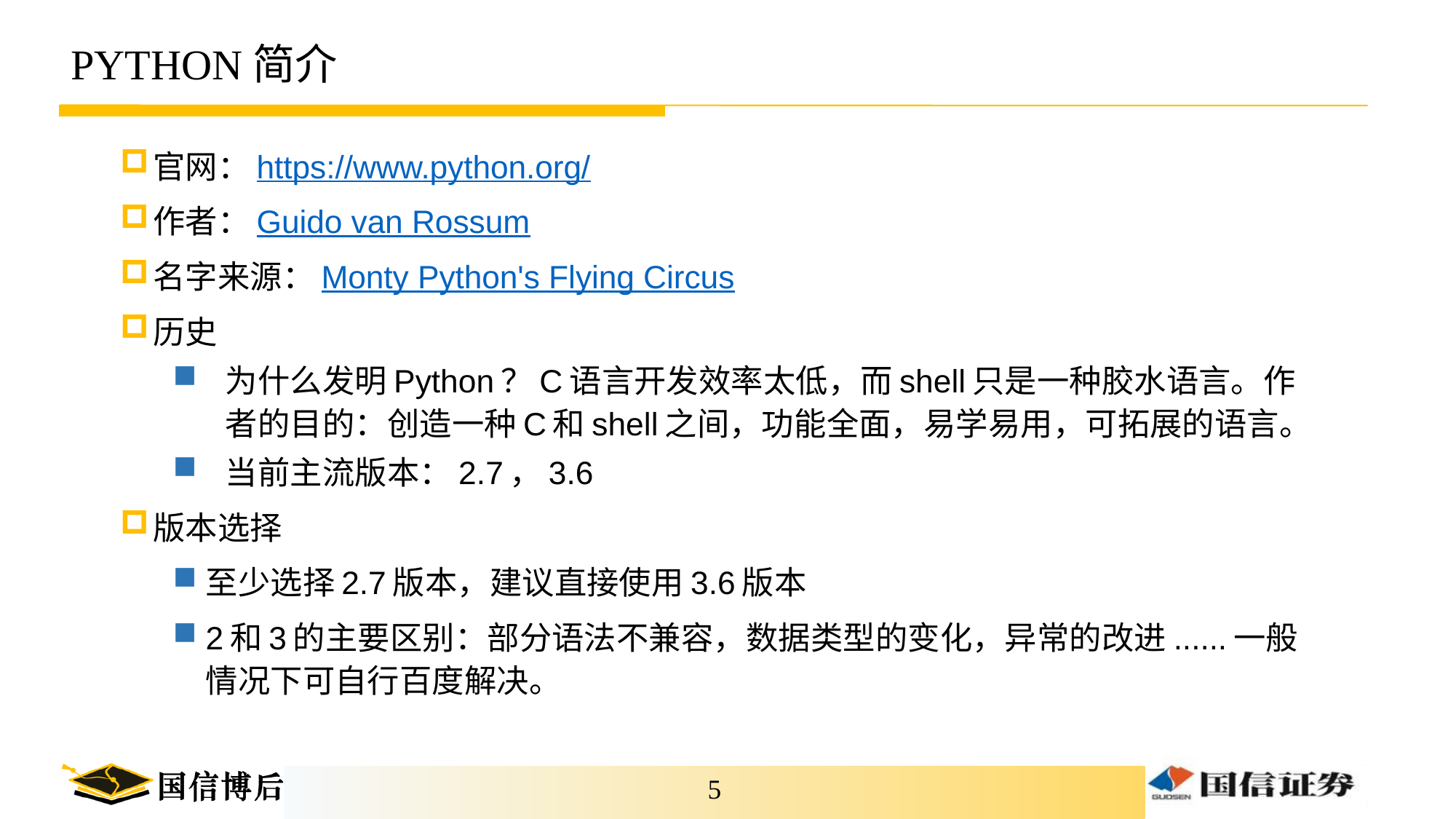

# PYTHON简介
官网：https://www.python.org/
作者：Guido van Rossum
名字来源：Monty Python's Flying Circus
历史
为什么发明Python？C语言开发效率太低，而shell只是一种胶水语言。作者的目的：创造一种C和shell之间，功能全面，易学易用，可拓展的语言。
当前主流版本：2.7，3.6
版本选择
至少选择2.7版本，建议直接使用3.6版本
2和3的主要区别：部分语法不兼容，数据类型的变化，异常的改进......一般情况下可自行百度解决。

5